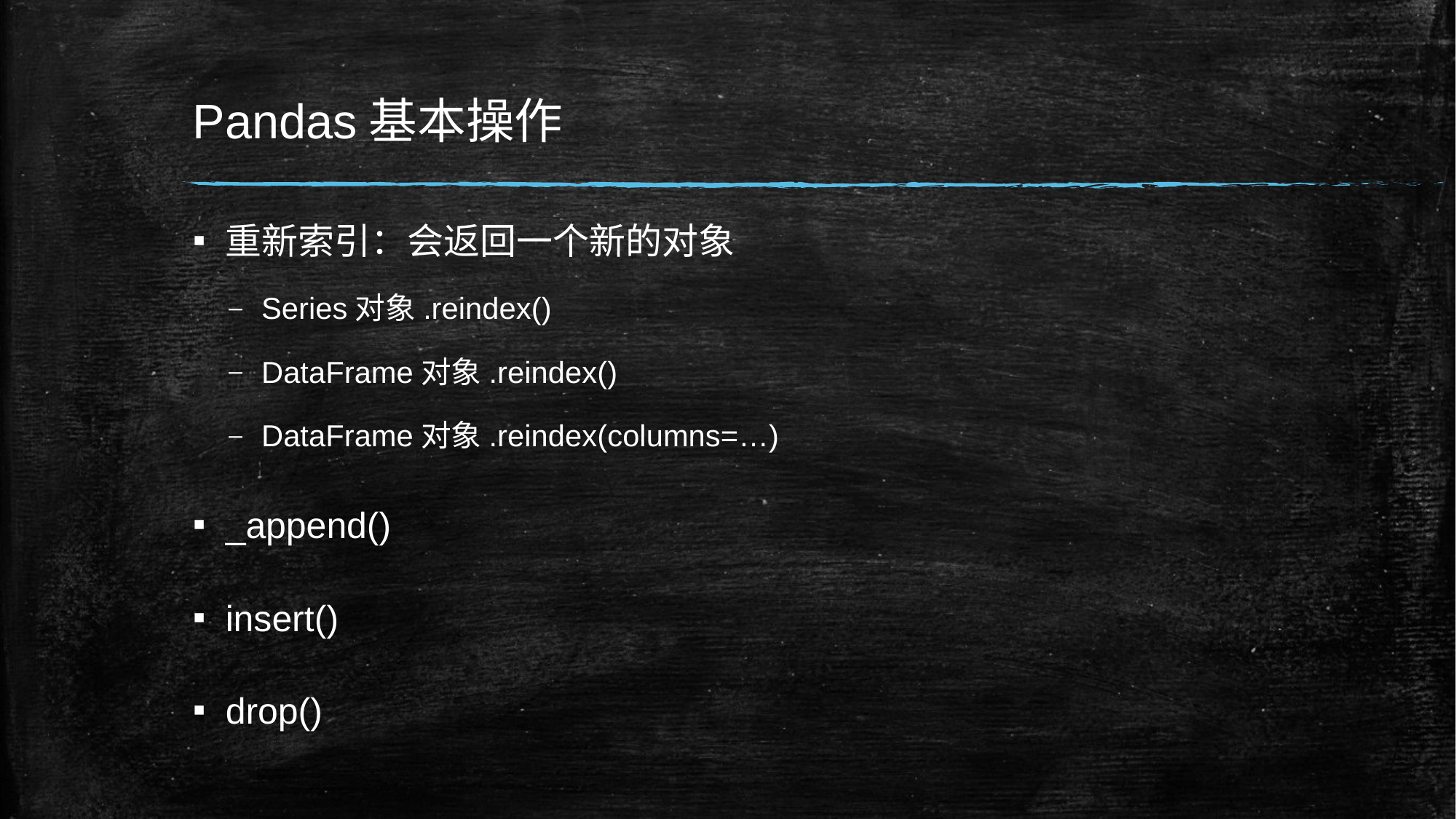

# Pandas基本操作
重新索引：会返回一个新的对象
Series对象.reindex()
DataFrame对象.reindex()
DataFrame对象.reindex(columns=…)
_append()
insert()
drop()